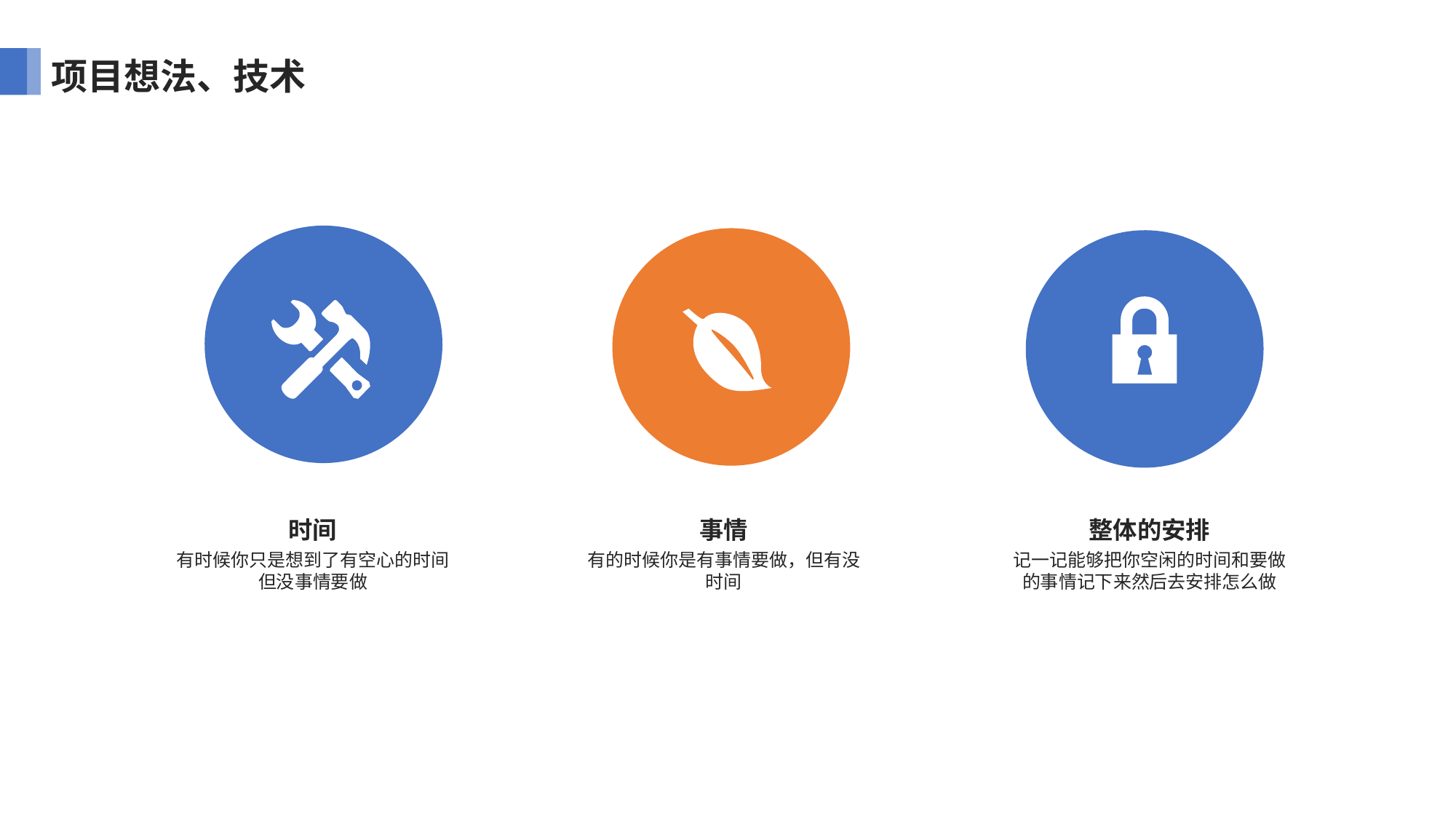

项目想法、技术

时间
事情
整体的安排
有时候你只是想到了有空心的时间但没事情要做
有的时候你是有事情要做，但有没时间
记一记能够把你空闲的时间和要做的事情记下来然后去安排怎么做